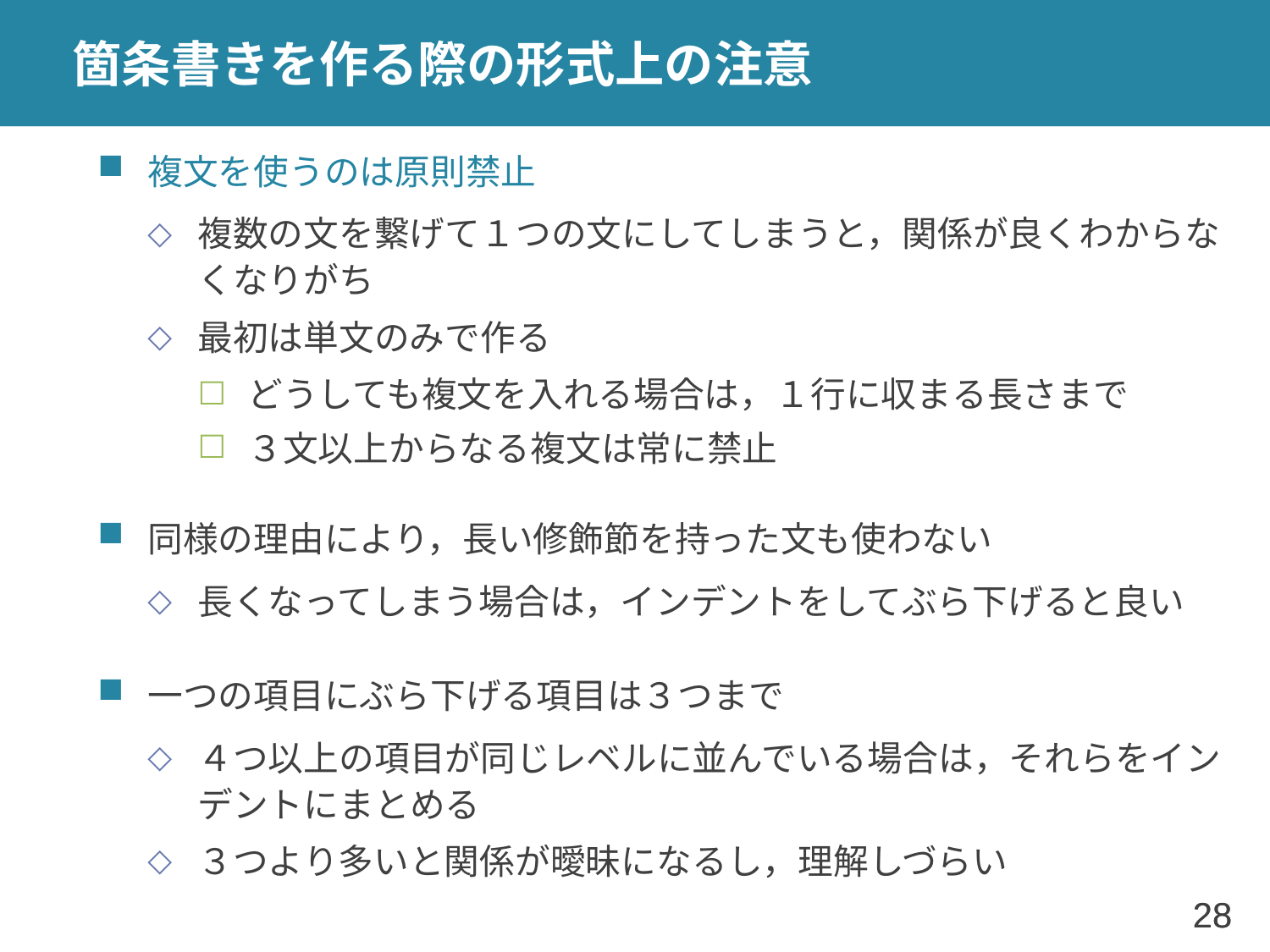

# 箇条書きを作る際の形式上の注意
複文を使うのは原則禁止
複数の文を繋げて１つの文にしてしまうと，関係が良くわからなくなりがち
最初は単文のみで作る
どうしても複文を入れる場合は，１行に収まる長さまで
３文以上からなる複文は常に禁止
同様の理由により，長い修飾節を持った文も使わない
長くなってしまう場合は，インデントをしてぶら下げると良い
一つの項目にぶら下げる項目は３つまで
４つ以上の項目が同じレベルに並んでいる場合は，それらをインデントにまとめる
３つより多いと関係が曖昧になるし，理解しづらい